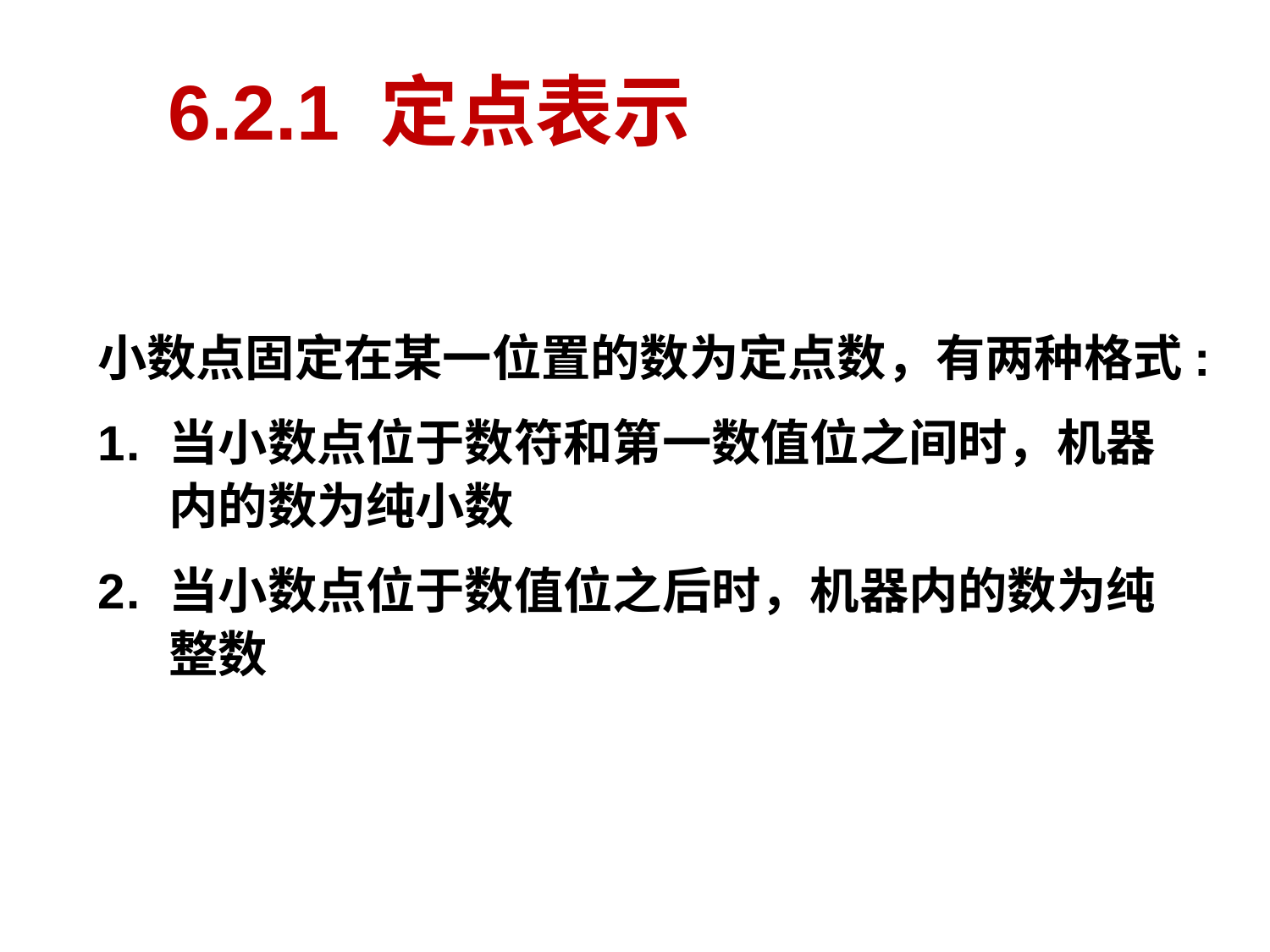

# 6.2.1 定点表示
小数点固定在某一位置的数为定点数，有两种格式:
当小数点位于数符和第一数值位之间时，机器内的数为纯小数
当小数点位于数值位之后时，机器内的数为纯整数